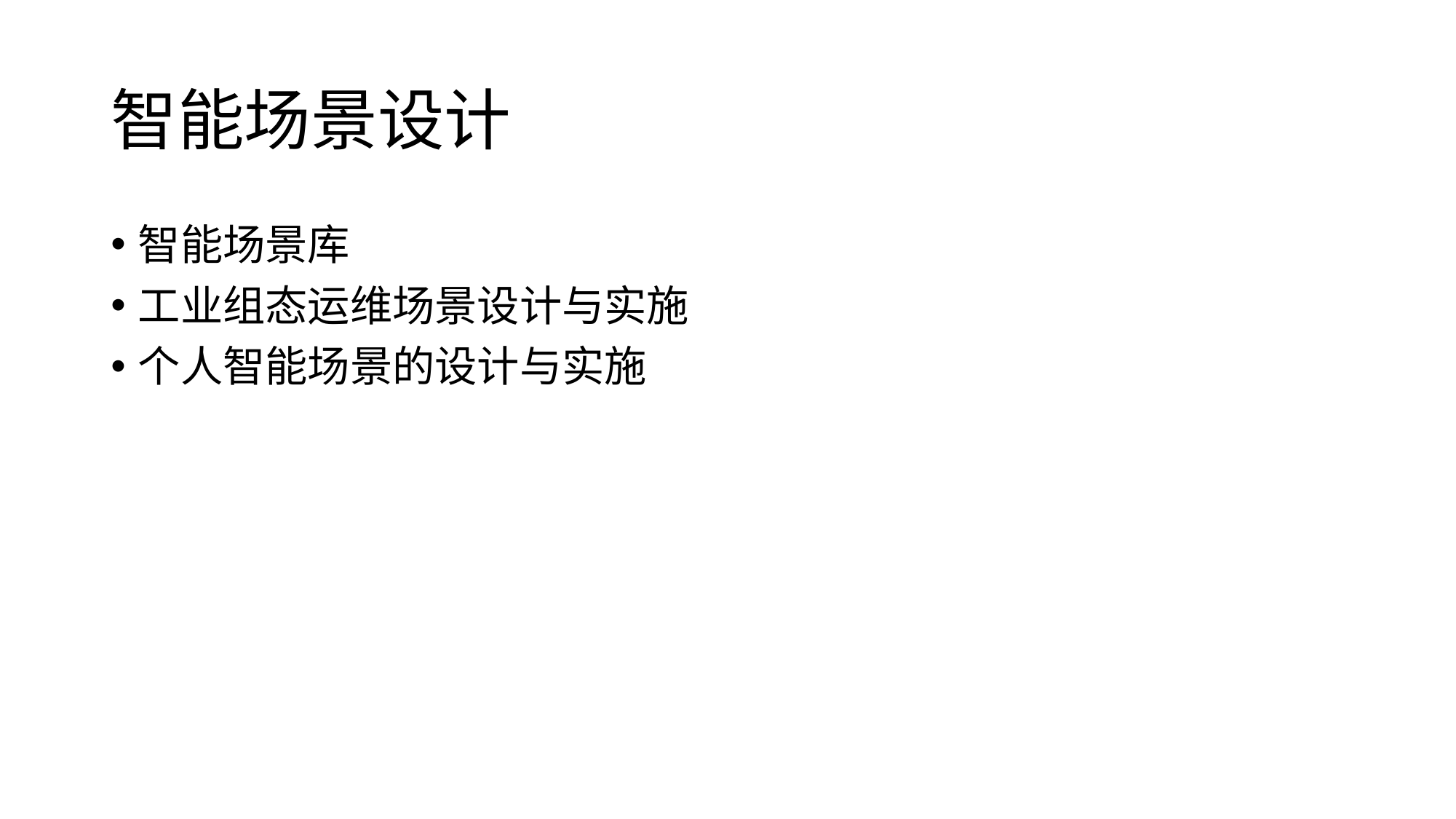

# 智能场景设计
智能场景库
工业组态运维场景设计与实施
个人智能场景的设计与实施